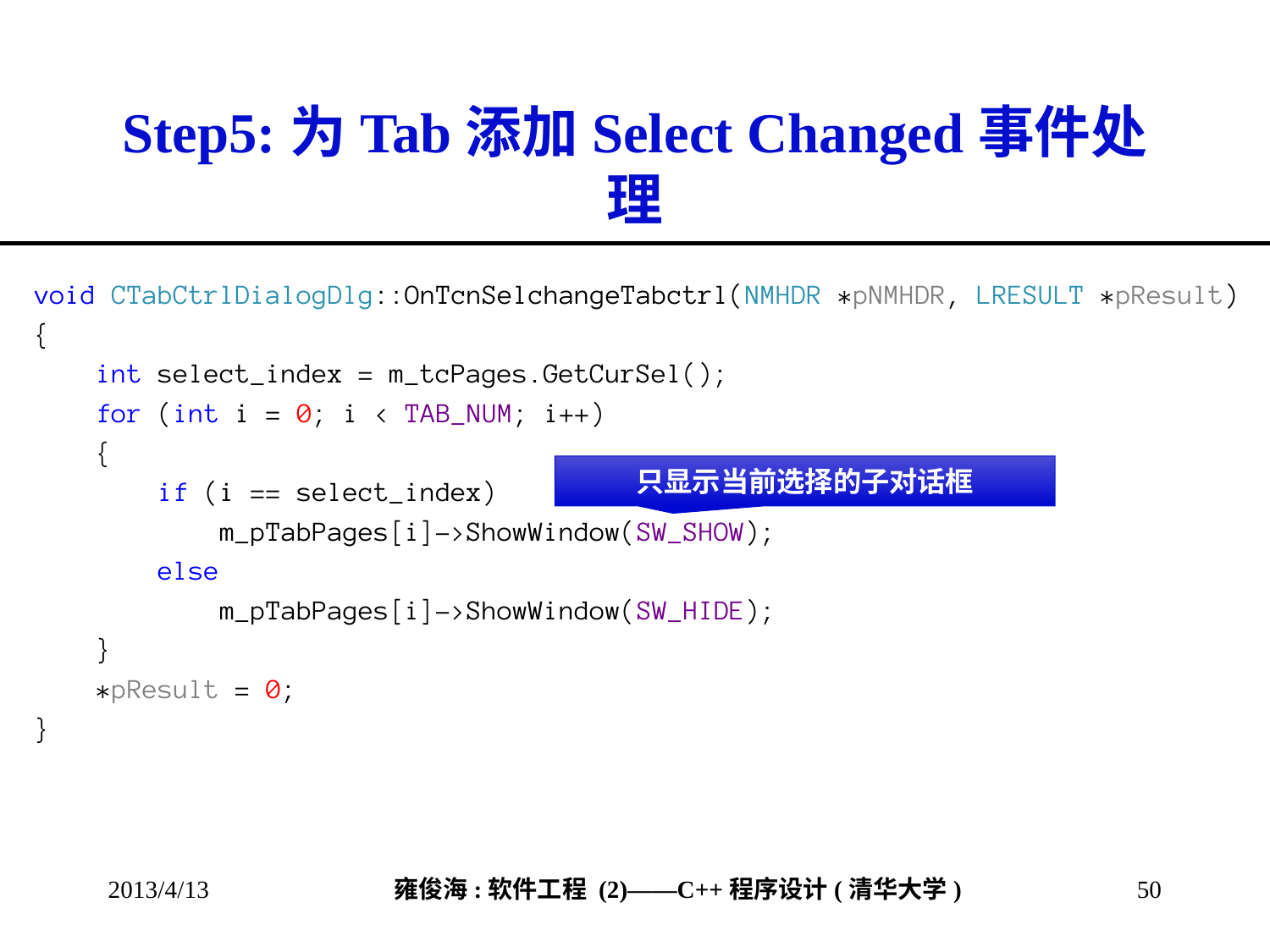

# Step5:为Tab添加Select Changed事件处理
void CTabCtrlDialogDlg::OnTcnSelchangeTabctrl(NMHDR *pNMHDR, LRESULT *pResult)
{
    int select_index = m_tcPages.GetCurSel();
    for (int i = 0; i < TAB_NUM; i++)
    {
        if (i == select_index)
            m_pTabPages[i]->ShowWindow(SW_SHOW);
        else
            m_pTabPages[i]->ShowWindow(SW_HIDE);
    }
    *pResult = 0;
}
只显示当前选择的子对话框
2013/4/13
50